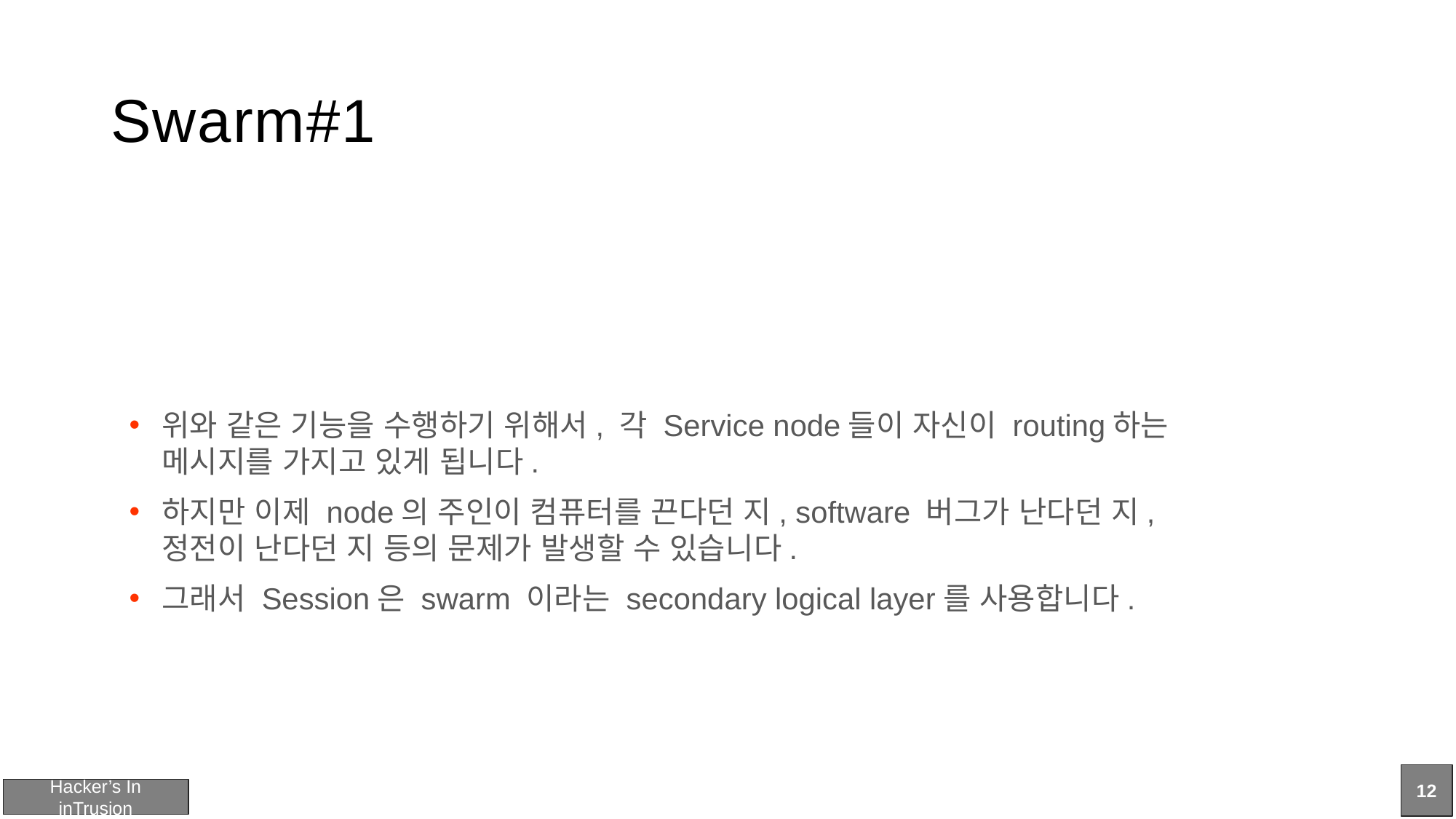

# Swarm#1

위와 같은 기능을 수행하기 위해서, 각 Service node들이 자신이 routing하는 메시지를 가지고 있게 됩니다.
하지만 이제 node의 주인이 컴퓨터를 끈다던 지, software 버그가 난다던 지, 정전이 난다던 지 등의 문제가 발생할 수 있습니다.
그래서 Session은 swarm 이라는 secondary logical layer를 사용합니다.
12
Hacker’s In inTrusion